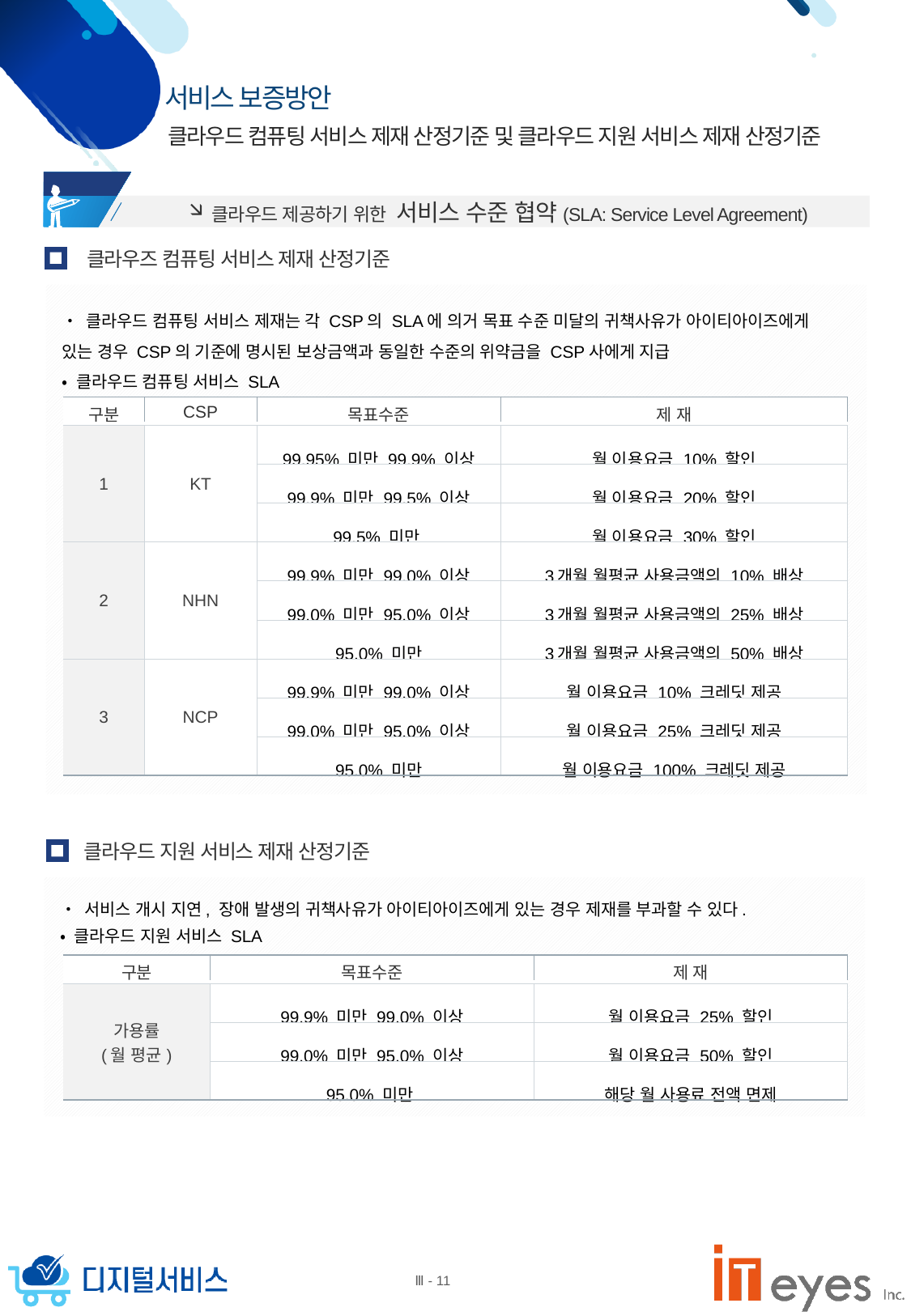

클라우드 컴퓨팅 서비스 제재 산정기준 및 클라우드 지원 서비스 제재 산정기준
클라우드 제공하기 위한  서비스 수준 협약(SLA: Service Level Agreement)
클라우즈 컴퓨팅 서비스 제재 산정기준

• 클라우드 컴퓨팅 서비스 제재는 각 CSP의 SLA에 의거 목표 수준 미달의 귀책사유가 아이티아이즈에게 있는 경우 CSP의 기준에 명시된 보상금액과 동일한 수준의 위약금을 CSP사에게 지급
• 클라우드 컴퓨팅 서비스 SLA
| 구분 | CSP | 목표수준 | 제 재 |
| --- | --- | --- | --- |
|  |  |  |  |
| 1 | KT | 99.95% 미만 99.9% 이상 | 월 이용요금 10% 할인 |
|  |  | 99.9% 미만 99.5% 이상 | 월 이용요금 20% 할인 |
|  |  | 99.5% 미만 | 월 이용요금 30% 할인 |
| 2 | NHN | 99.9% 미만 99.0% 이상 | 3개월 월평균 사용금액의 10% 배상 |
|  |  | 99.0% 미만 95.0% 이상 | 3개월 월평균 사용금액의 25% 배상 |
|  |  | 95.0% 미만 | 3개월 월평균 사용금액의 50% 배상 |
| 3 | NCP | 99.9% 미만 99.0% 이상 | 월 이용요금 10% 크레딧 제공 |
|  |  | 99.0% 미만 95.0% 이상 | 월 이용요금 25% 크레딧 제공 |
|  |  | 95.0% 미만 | 월 이용요금 100% 크레딧 제공 |
클라우드 지원 서비스 제재 산정기준

• 서비스 개시 지연, 장애 발생의 귀책사유가 아이티아이즈에게 있는 경우 제재를 부과할 수 있다.
• 클라우드 지원 서비스 SLA
| 구분 | 목표수준 | 제 재 |
| --- | --- | --- |
|  |  |  |
| 가용률 (월 평균) | 99.9% 미만 99.0% 이상 | 월 이용요금 25% 할인 |
|  | 99.0% 미만 95.0% 이상 | 월 이용요금 50% 할인 |
|  | 95.0% 미만 | 해당 월 사용료 전액 면제 |